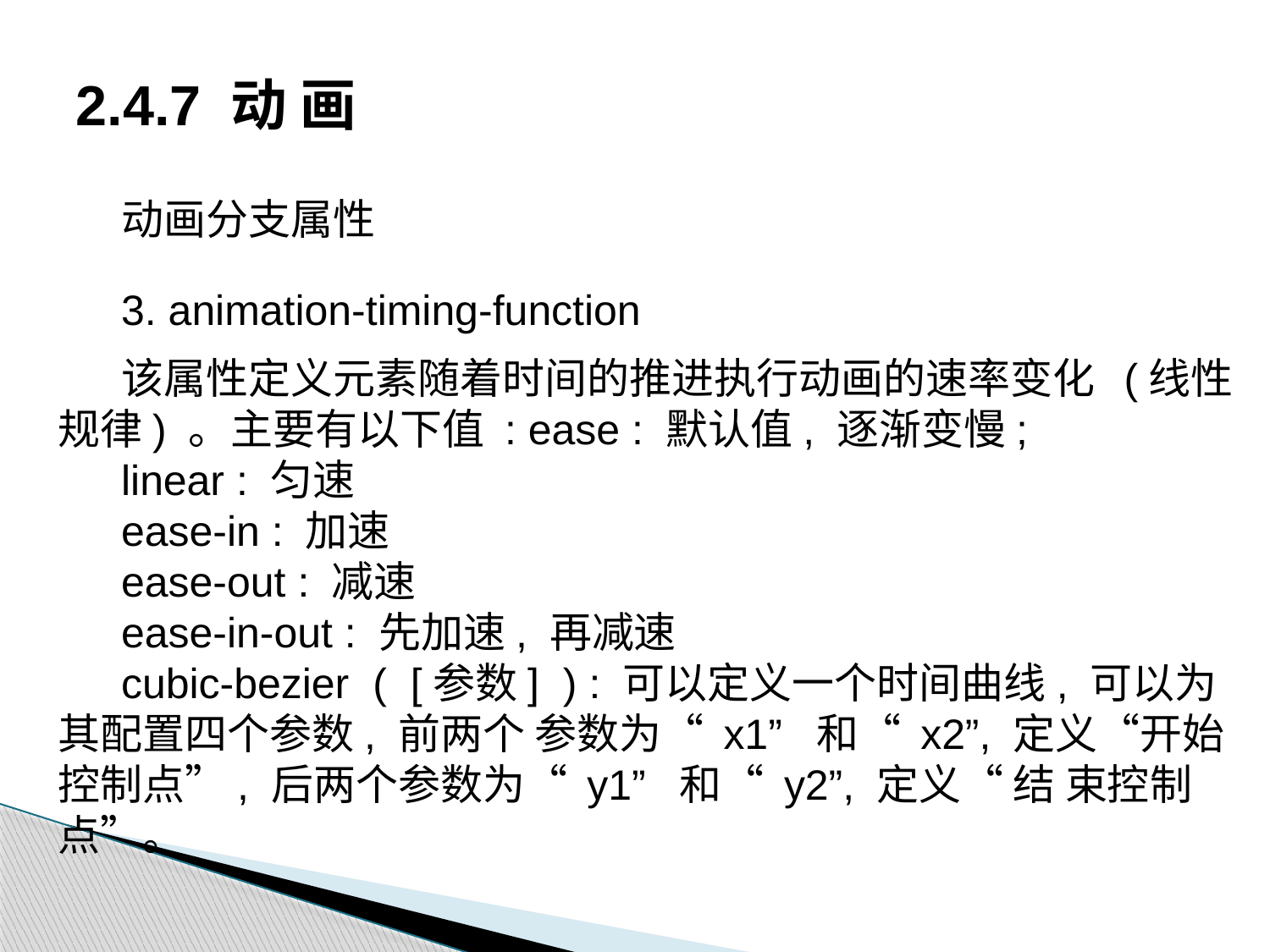

# 2.4.7 动 画
动画分支属性
3. animation-timing-function
该属性定义元素随着时间的推进执行动画的速率变化  (线性规律) 。主要有以下值 : ease : 默认值, 逐渐变慢;
linear : 匀速
ease-in : 加速
ease-out : 减速
ease-in-out : 先加速, 再减速
cubic-bezier  (  [参数]  ) : 可以定义一个时间曲线, 可以为其配置四个参数, 前两个 参数为“ x1”  和“ x2”, 定义“开始控制点”, 后两个参数为“ y1”  和“ y2”, 定义“ 结 束控制点”。